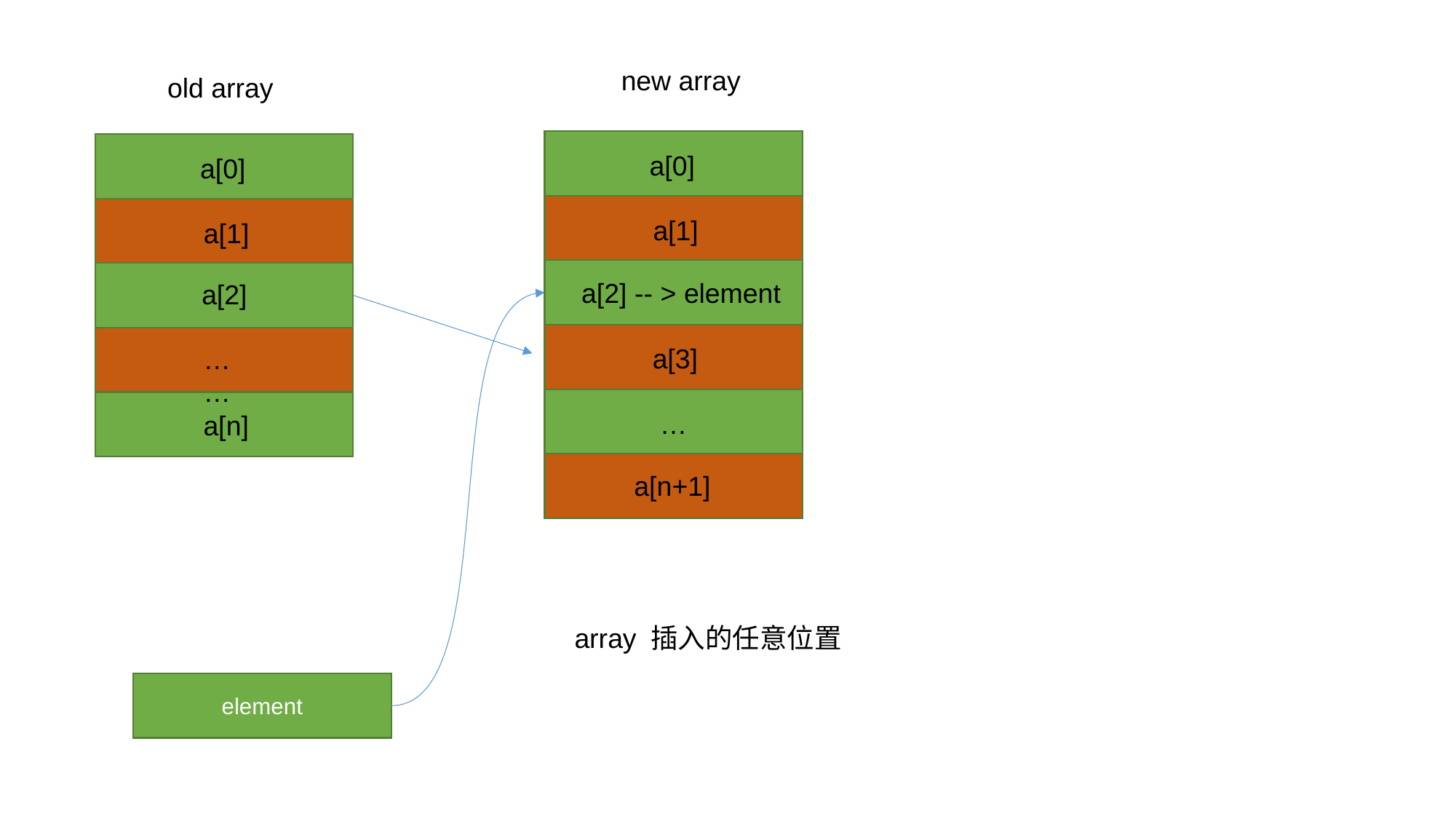

new array
old array

a[0]
a[0]

a[1]
a[1]

a[2] -- > element
a[2]

a[3]
……

……
a[n]

a[n+1]
array 插入的任意位置
element